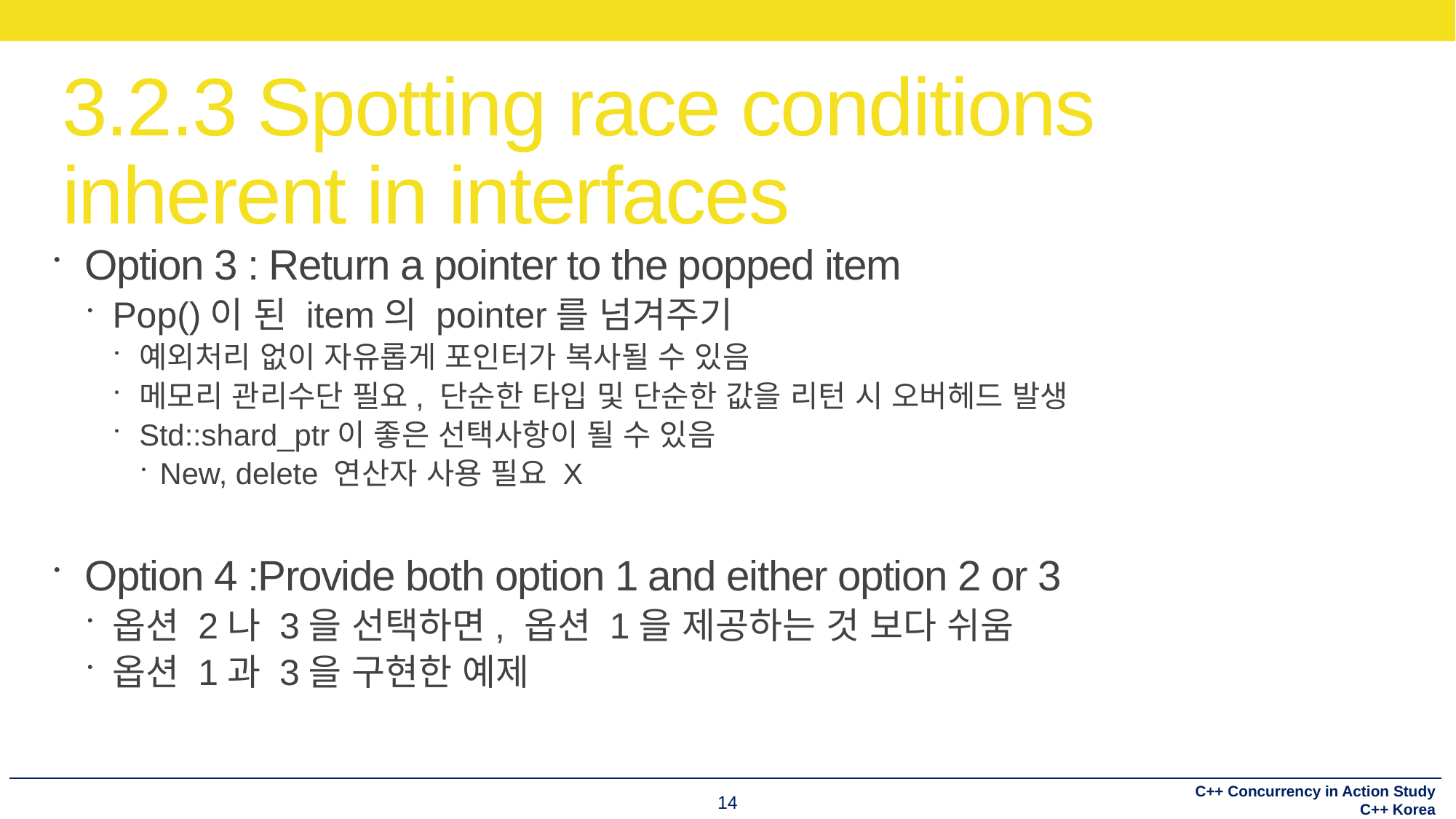

# 3.2.3 Spotting race conditions inherent in interfaces
Option 3 : Return a pointer to the popped item
Pop()이 된 item의 pointer를 넘겨주기
예외처리 없이 자유롭게 포인터가 복사될 수 있음
메모리 관리수단 필요, 단순한 타입 및 단순한 값을 리턴 시 오버헤드 발생
Std::shard_ptr이 좋은 선택사항이 될 수 있음
New, delete 연산자 사용 필요 X

Option 4 :Provide both option 1 and either option 2 or 3
옵션 2나 3을 선택하면, 옵션 1을 제공하는 것 보다 쉬움
옵션 1과 3을 구현한 예제

14